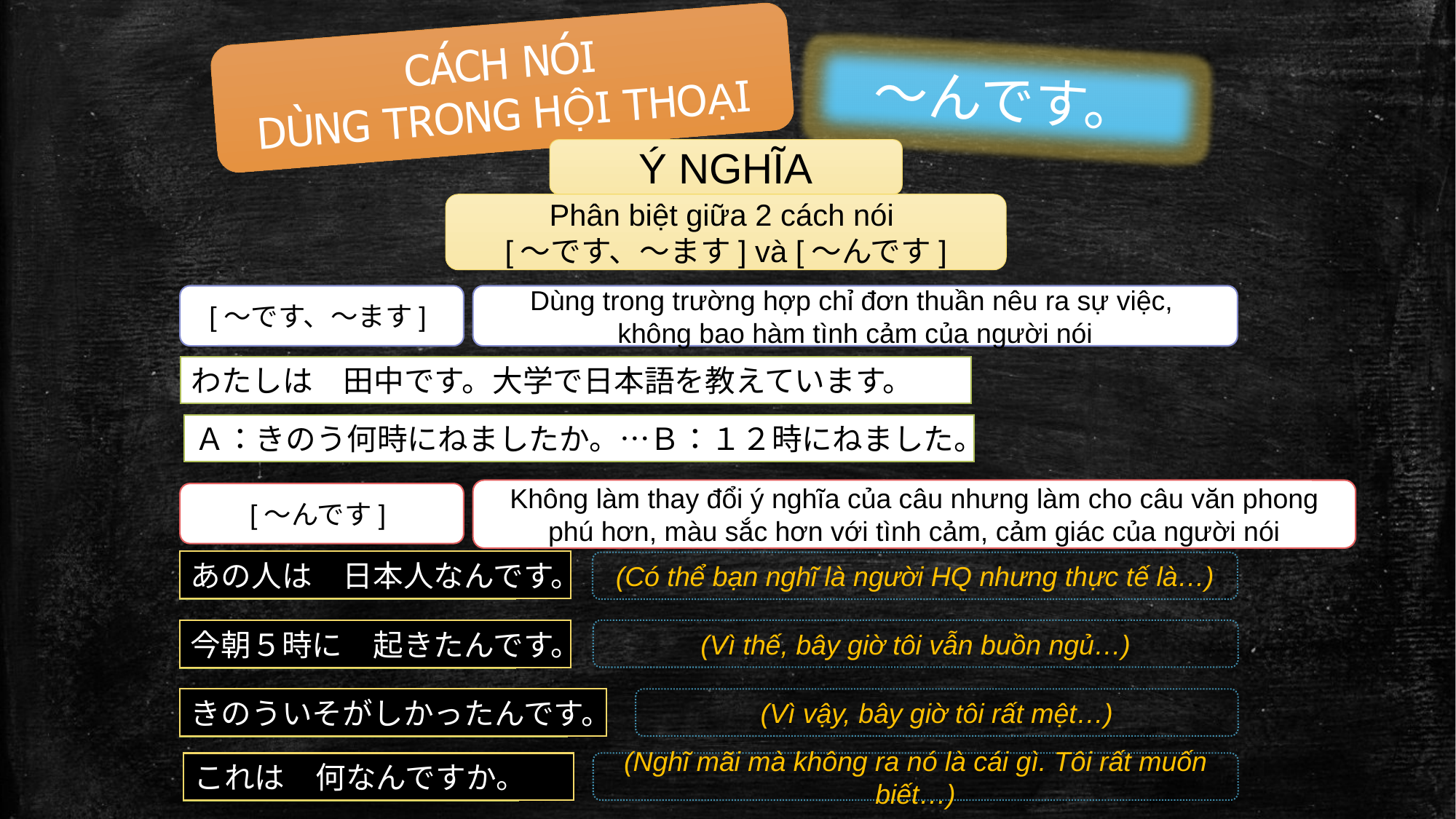

CÁCH NÓI
DÙNG TRONG HỘI THOẠI
～んです。
Ý NGHĨA
Phân biệt giữa 2 cách nói
[～です、～ます] và [～んです]
[～です、～ます]
Dùng trong trường hợp chỉ đơn thuần nêu ra sự việc,
không bao hàm tình cảm của người nói
わたしは　田中です。大学で日本語を教えています。
Ａ：きのう何時にねましたか。…Ｂ：１２時にねました。
Không làm thay đổi ý nghĩa của câu nhưng làm cho câu văn phong phú hơn, màu sắc hơn với tình cảm, cảm giác của người nói
[～んです]
あの人は　日本人なんです。
あの人は　日本人です。
(Có thể bạn nghĩ là người HQ nhưng thực tế là…)
今朝５時に　起きたんです。
(Vì thế, bây giờ tôi vẫn buồn ngủ…)
今朝５時に起きました。
きのういそがしかったんです。
(Vì vậy, bây giờ tôi rất mệt…)
きのういそがしかったです。
これは　何なんですか。
(Nghĩ mãi mà không ra nó là cái gì. Tôi rất muốn biết…)
これは　何ですか。